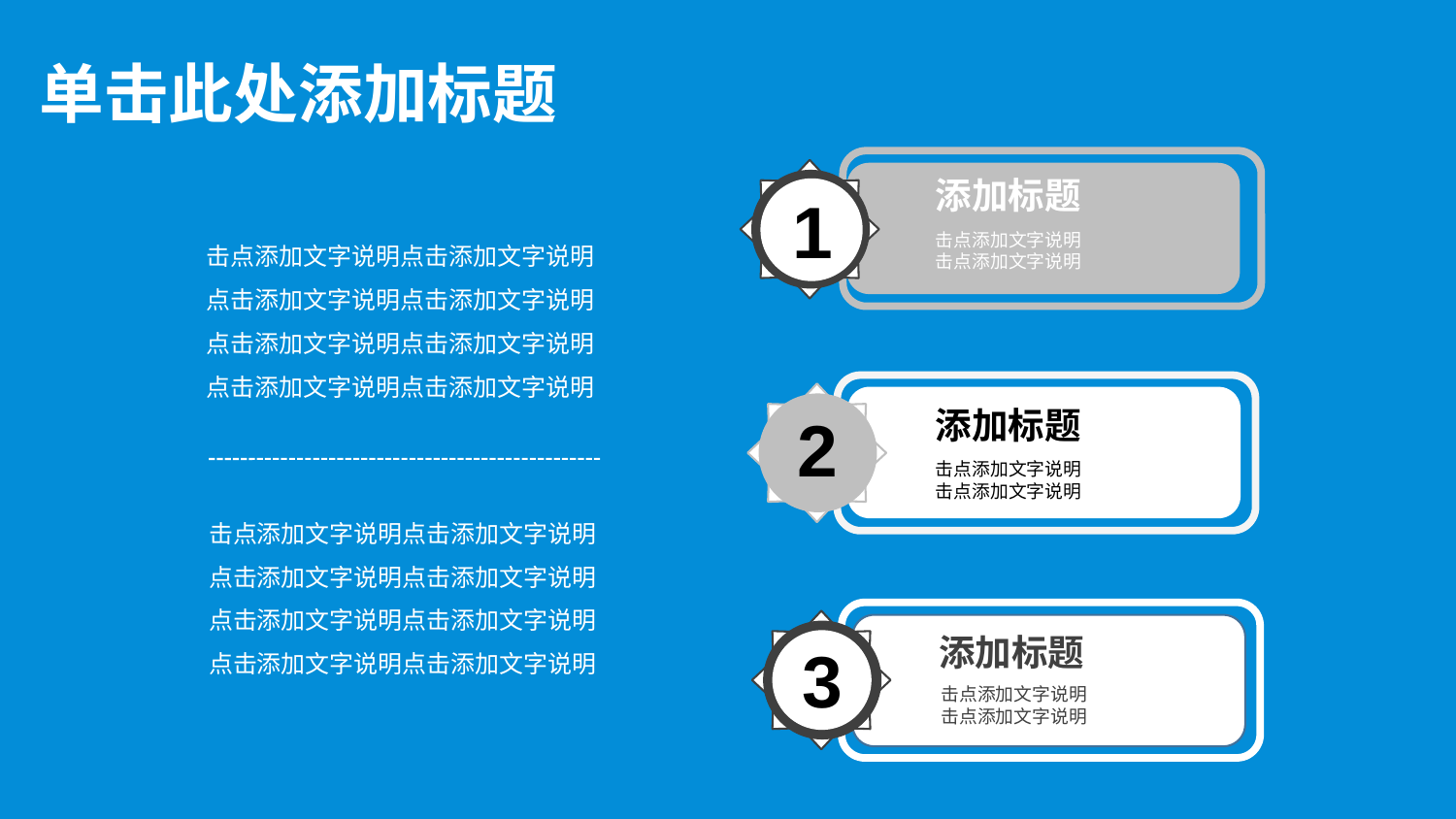

单击此处添加标题

添加标题

添加标题

1
击点添加文字说明点击添加文字说明
点击添加文字说明点击添加文字说明
点击添加文字说明点击添加文字说明
点击添加文字说明点击添加文字说明
击点添加文字说明
击点添加文字说明

添加标题
2
击点添加文字说明
击点添加文字说明

击点添加文字说明点击添加文字说明
点击添加文字说明点击添加文字说明
点击添加文字说明点击添加文字说明
点击添加文字说明点击添加文字说明

添加标题
3

击点添加文字说明
击点添加文字说明